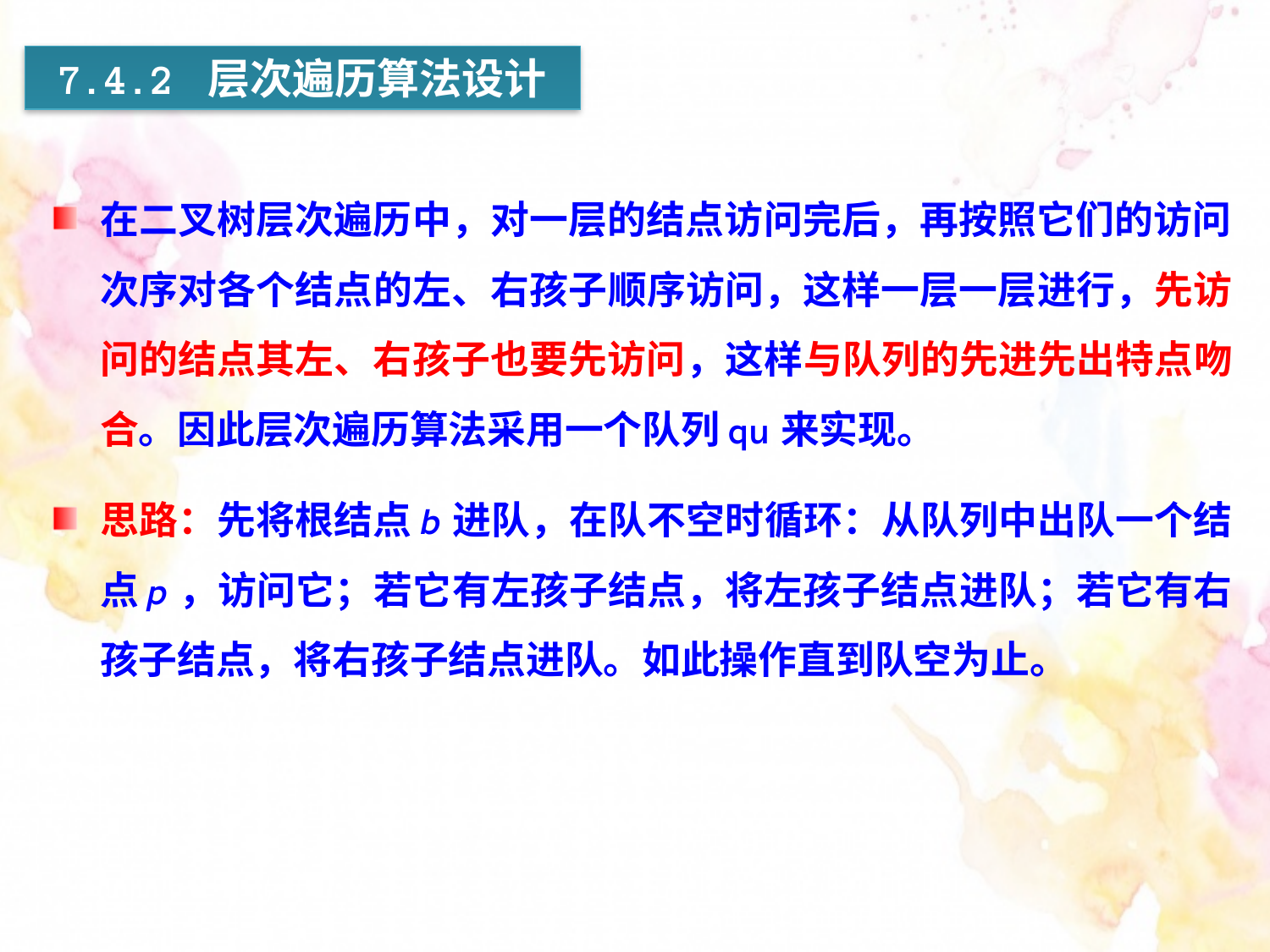

7.4.2 层次遍历算法设计
在二叉树层次遍历中，对一层的结点访问完后，再按照它们的访问次序对各个结点的左、右孩子顺序访问，这样一层一层进行，先访问的结点其左、右孩子也要先访问，这样与队列的先进先出特点吻合。因此层次遍历算法采用一个队列qu来实现。
思路：先将根结点b进队，在队不空时循环：从队列中出队一个结点p，访问它；若它有左孩子结点，将左孩子结点进队；若它有右孩子结点，将右孩子结点进队。如此操作直到队空为止。